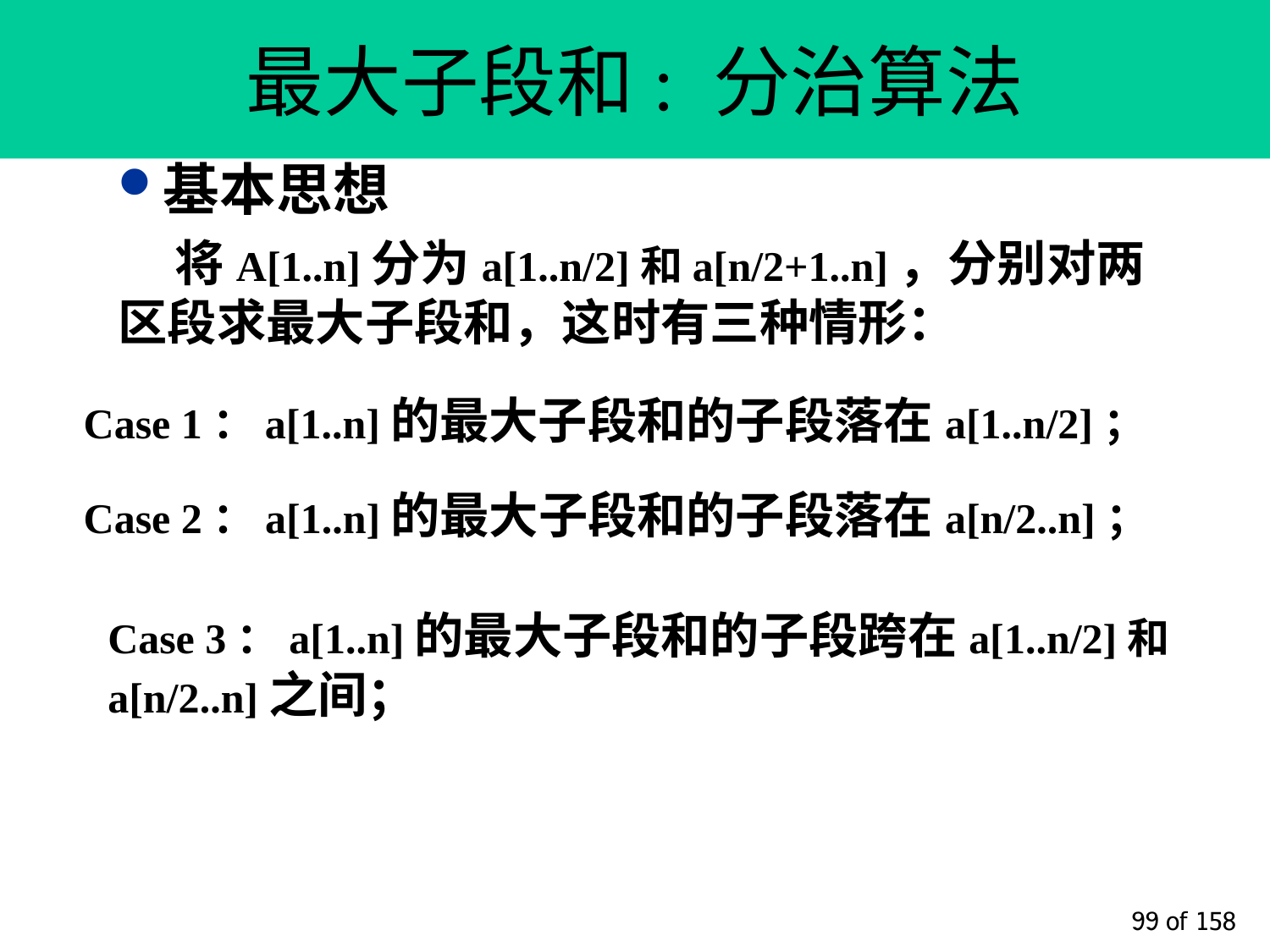

# 最大子段和: 分治算法
基本思想
    将A[1..n]分为a[1..n/2]和a[n/2+1..n]，分别对两区段求最大子段和，这时有三种情形：
Case 1：a[1..n]的最大子段和的子段落在a[1..n/2]；
Case 2：a[1..n]的最大子段和的子段落在a[n/2..n]；
Case 3：a[1..n]的最大子段和的子段跨在a[1..n/2]和a[n/2..n]之间；

99 of 158